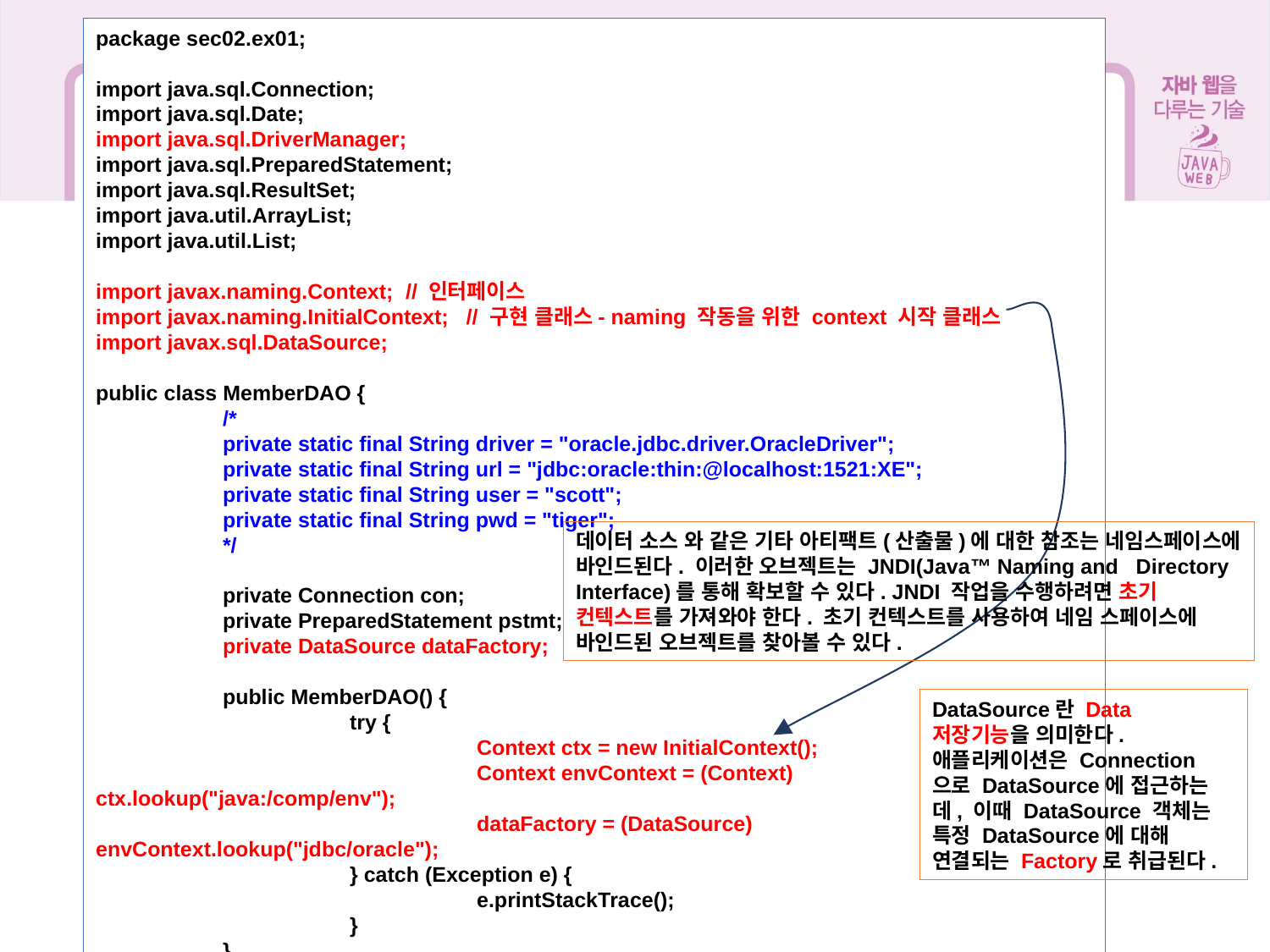

7장 서블릿 비즈니스 로직 처리
package sec02.ex01;

import java.sql.Connection;
import java.sql.Date;
import java.sql.DriverManager;
import java.sql.PreparedStatement;
import java.sql.ResultSet;
import java.util.ArrayList;
import java.util.List;

import javax.naming.Context;  // 인터페이스
import javax.naming.InitialContext;   // 구현 클래스- naming 작동을 위한 context 시작 클래스
import javax.sql.DataSource;

public class MemberDAO {
	/*
	private static final String driver = "oracle.jdbc.driver.OracleDriver";
	private static final String url = "jdbc:oracle:thin:@localhost:1521:XE";
	private static final String user = "scott";
	private static final String pwd = "tiger";
	*/

	private Connection con;
	private PreparedStatement pstmt;
	private DataSource dataFactory;

	public MemberDAO() {
		try {
			Context ctx = new InitialContext();
			Context envContext = (Context) ctx.lookup("java:/comp/env");
			dataFactory = (DataSource) envContext.lookup("jdbc/oracle");
		} catch (Exception e) {
			e.printStackTrace();
		}
	}
7.3 DataSource 이용해 데이터베이스 연동

데이터 소스 와 같은 기타 아티팩트(산출물)에 대한 참조는 네임스페이스에 바인드된다. 이러한 오브젝트는 JNDI(Java™ Naming and   Directory Interface)를 통해 확보할 수 있다. JNDI 작업을 수행하려면 초기 컨텍스트를 가져와야 한다. 초기 컨텍스트를 사용하여 네임 스페이스에 바인드된 오브젝트를 찾아볼 수 있다.
DataSource란 Data 저장기능을 의미한다. 애플리케이션은 Connection으로 DataSource에 접근하는데, 이때 DataSource 객체는 특정 DataSource에 대해 연결되는 Factory로 취급된다.